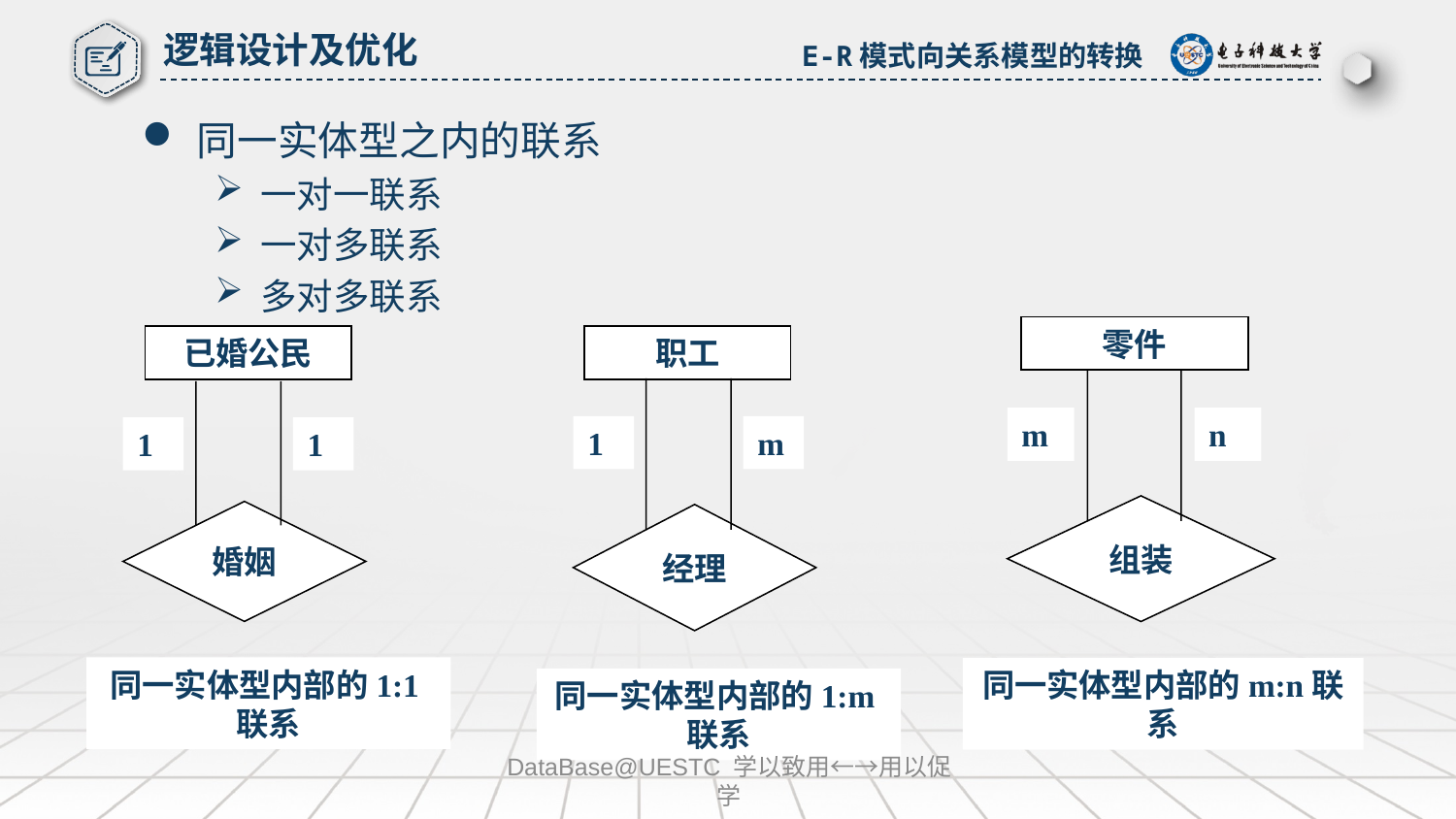

逻辑设计及优化
E-R模式向关系模型的转换
同一实体型之内的联系
一对一联系
一对多联系
多对多联系
零件

m
n
组装
同一实体型内部的m:n联系
已婚公民

1
1
婚姻
同一实体型内部的1:1联系
职工

1
m
经理
同一实体型内部的1:m联系
DataBase@UESTC 学以致用←→用以促学
38